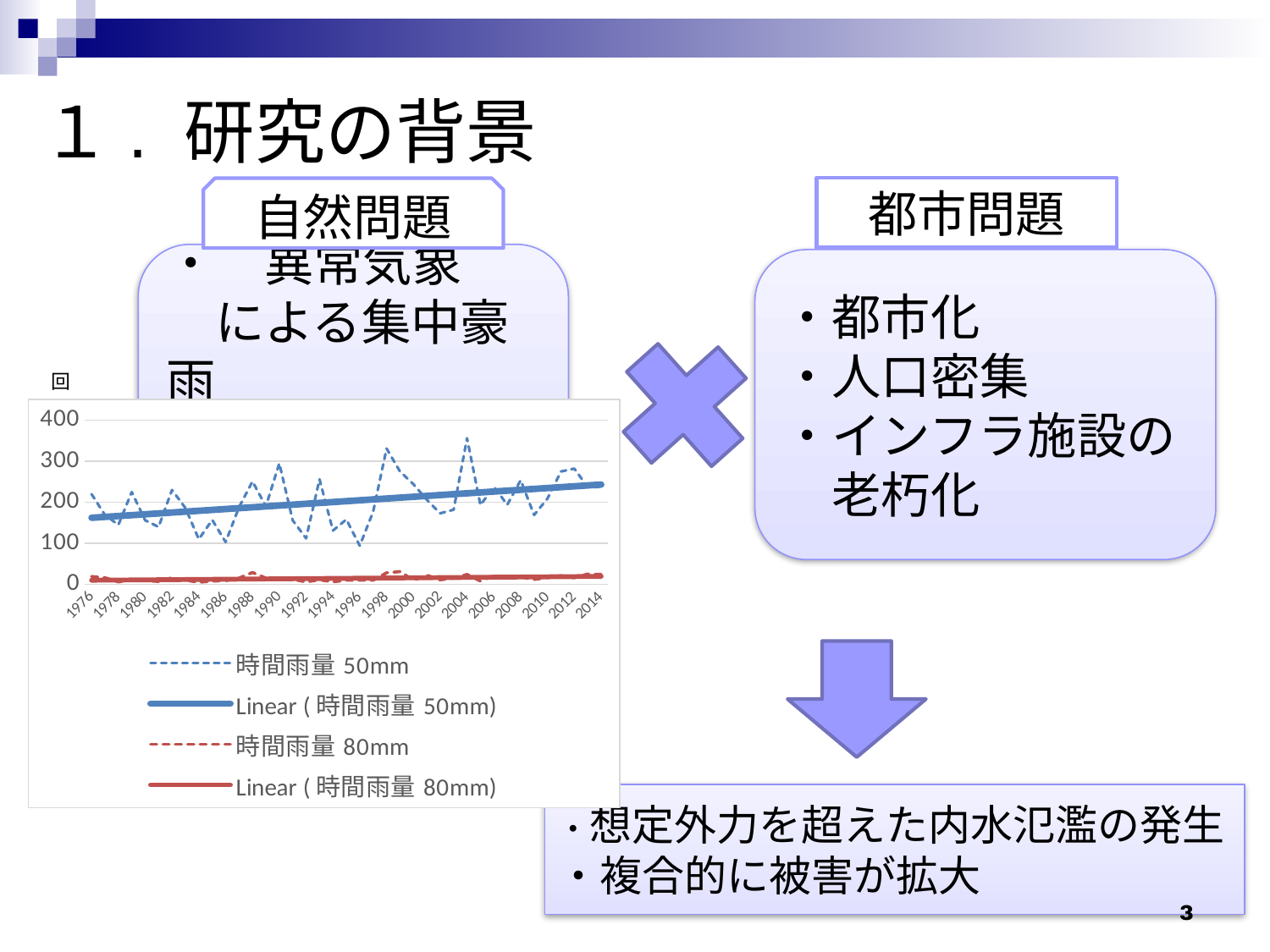

１. 研究の背景
都市問題
自然問題
・　異常気象
　による集中豪雨

・都市化
・人口密集
・インフラ施設の
　老朽化

回

### Chart

| Category |  |  |
|---|---|---|
| 1976 | 220.0 | 19.0 |
| 1977 | 169.0 | 16.0 |
| 1978 | 145.0 | 6.0 |
| 1979 | 225.0 | 11.0 |
| 1980 | 156.0 | 9.0 |
| 1981 | 140.0 | 7.0 |
| 1982 | 230.0 | 16.0 |
| 1983 | 186.0 | 10.0 |
| 1984 | 110.0 | 5.0 |
| 1985 | 157.0 | 8.0 |
| 1986 | 103.0 | 9.0 |
| 1987 | 188.0 | 15.0 |
| 1988 | 251.0 | 29.0 |
| 1989 | 190.0 | 15.0 |
| 1990 | 295.0 | 11.0 |
| 1991 | 156.0 | 12.0 |
| 1992 | 112.0 | 6.0 |
| 1993 | 256.0 | 11.0 |
| 1994 | 131.0 | 6.0 |
| 1995 | 158.0 | 10.0 |
| 1996 | 94.0 | 10.0 |
| 1997 | 177.0 | 10.0 |
| 1998 | 331.0 | 28.0 |
| 1999 | 275.0 | 31.0 |
| 2000 | 244.0 | 10.0 |
| 2001 | 206.0 | 22.0 |
| 2002 | 173.0 | 11.0 |
| 2003 | 182.0 | 15.0 |
| 2004 | 356.0 | 24.0 |
| 2005 | 193.0 | 8.0 |
| 2006 | 238.0 | 22.0 |
| 2007 | 194.0 | 14.0 |
| 2008 | 254.0 | 18.0 |
| 2009 | 169.0 | 12.0 |
| 2010 | 209.0 | 16.0 |
| 2011 | 275.0 | 21.0 |
| 2012 | 282.0 | 16.0 |
| 2013 | 237.0 | 25.0 |
| 2014 | 237.0 | 24.0 |
・想定外力を超えた内水氾濫の発生
・複合的に被害が拡大
3